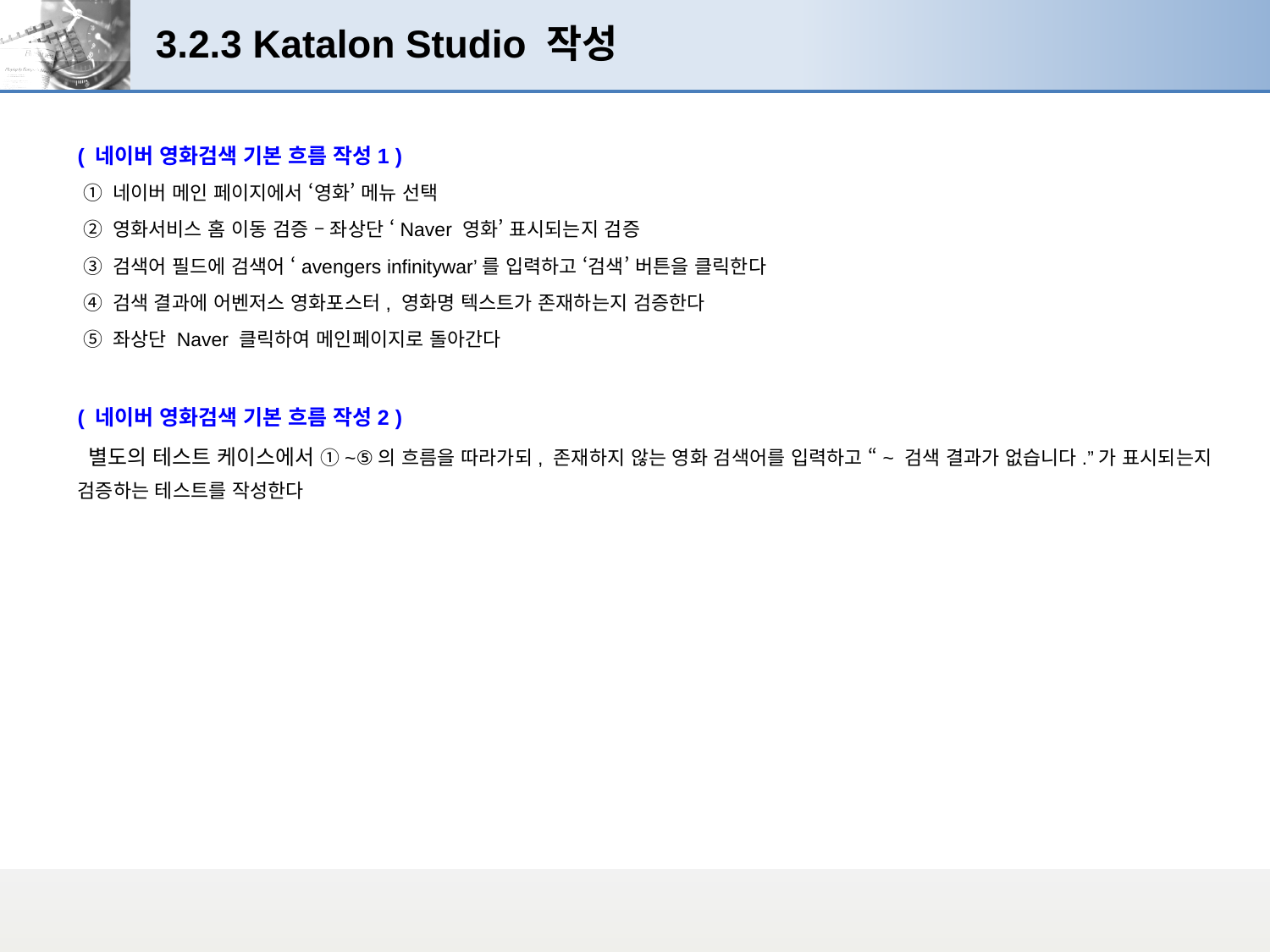

# 3.2.3 Katalon Studio 작성
( 네이버 영화검색 기본 흐름 작성1 )
 ① 네이버 메인 페이지에서 ‘영화’ 메뉴 선택
 ② 영화서비스 홈 이동 검증 – 좌상단 ‘Naver 영화’ 표시되는지 검증
 ③ 검색어 필드에 검색어 ‘avengers infinitywar’를 입력하고 ‘검색’ 버튼을 클릭한다
 ④ 검색 결과에 어벤저스 영화포스터, 영화명 텍스트가 존재하는지 검증한다
 ⑤ 좌상단 Naver 클릭하여 메인페이지로 돌아간다

( 네이버 영화검색 기본 흐름 작성2 )
 별도의 테스트 케이스에서 ①~⑤의 흐름을 따라가되, 존재하지 않는 영화 검색어를 입력하고 “~ 검색 결과가 없습니다.”가 표시되는지 검증하는 테스트를 작성한다